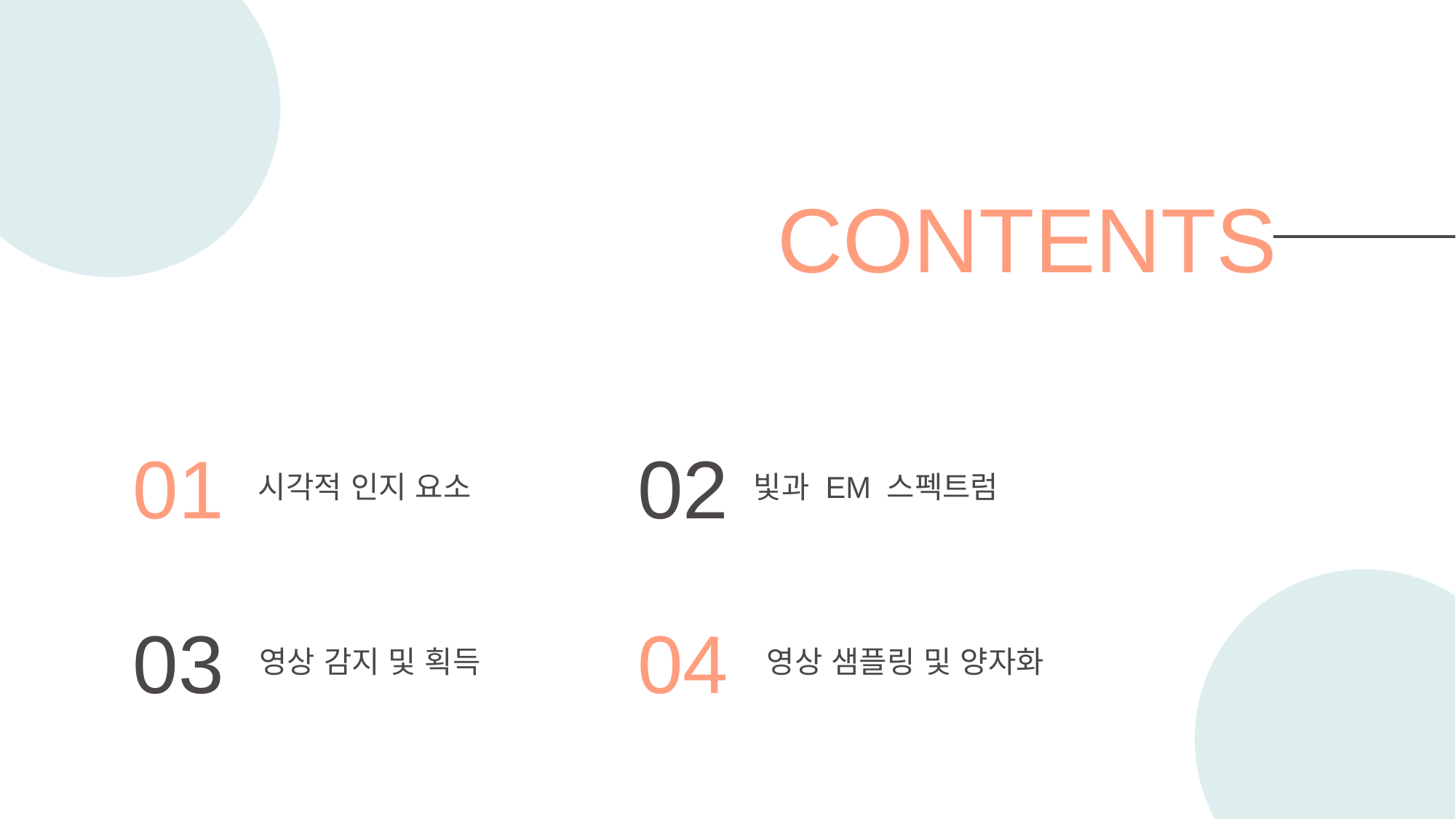

CONTENTS
01
시각적 인지 요소
02
빛과 EM 스펙트럼
03
영상 감지 및 획득
04
영상 샘플링 및 양자화